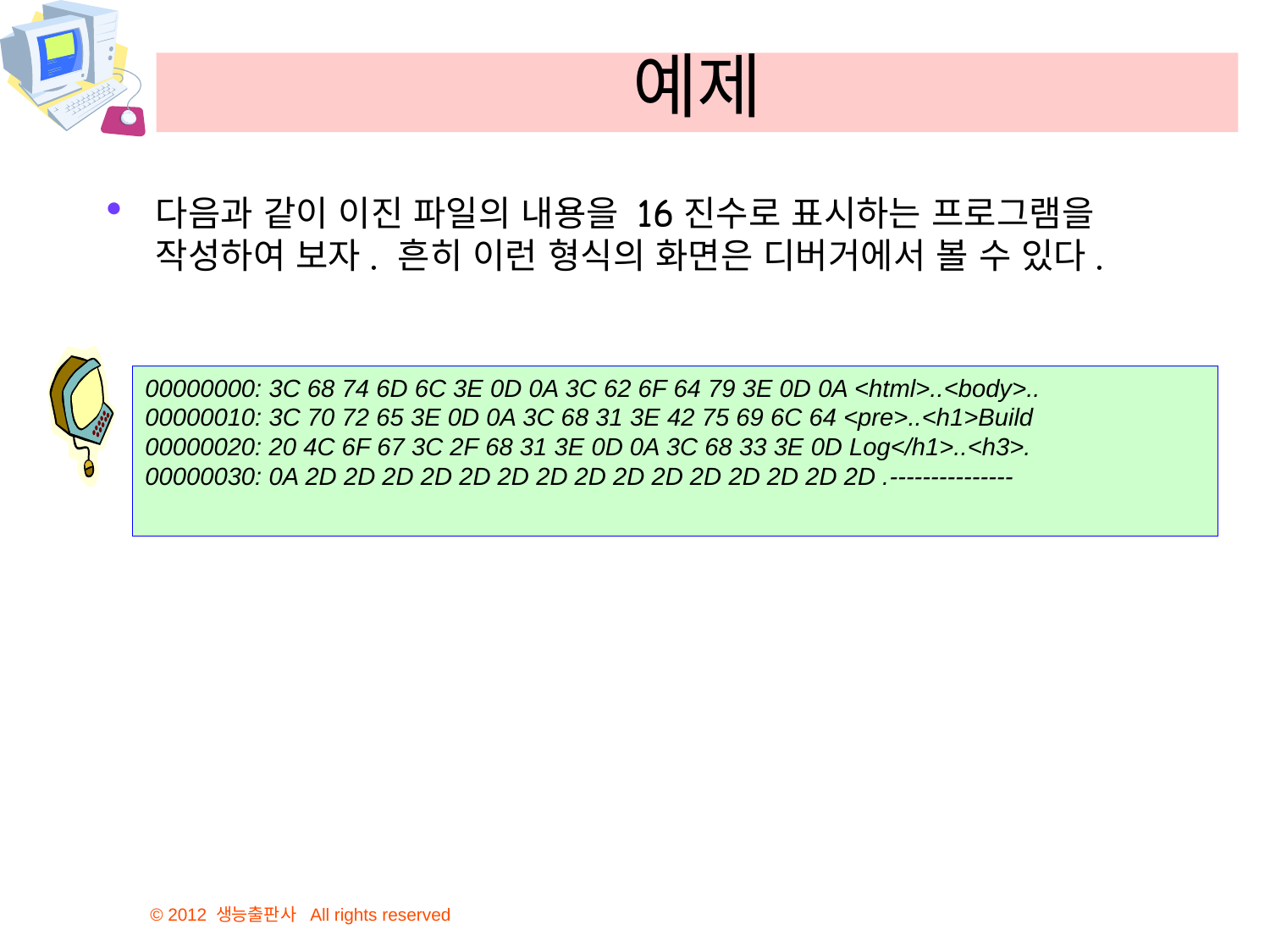

# 예제
다음과 같이 이진 파일의 내용을 16진수로 표시하는 프로그램을 작성하여 보자. 흔히 이런 형식의 화면은 디버거에서 볼 수 있다.

00000000: 3C 68 74 6D 6C 3E 0D 0A 3C 62 6F 64 79 3E 0D 0A <html>..<body>..
00000010: 3C 70 72 65 3E 0D 0A 3C 68 31 3E 42 75 69 6C 64 <pre>..<h1>Build
00000020: 20 4C 6F 67 3C 2F 68 31 3E 0D 0A 3C 68 33 3E 0D Log</h1>..<h3>.
00000030: 0A 2D 2D 2D 2D 2D 2D 2D 2D 2D 2D 2D 2D 2D 2D 2D .---------------